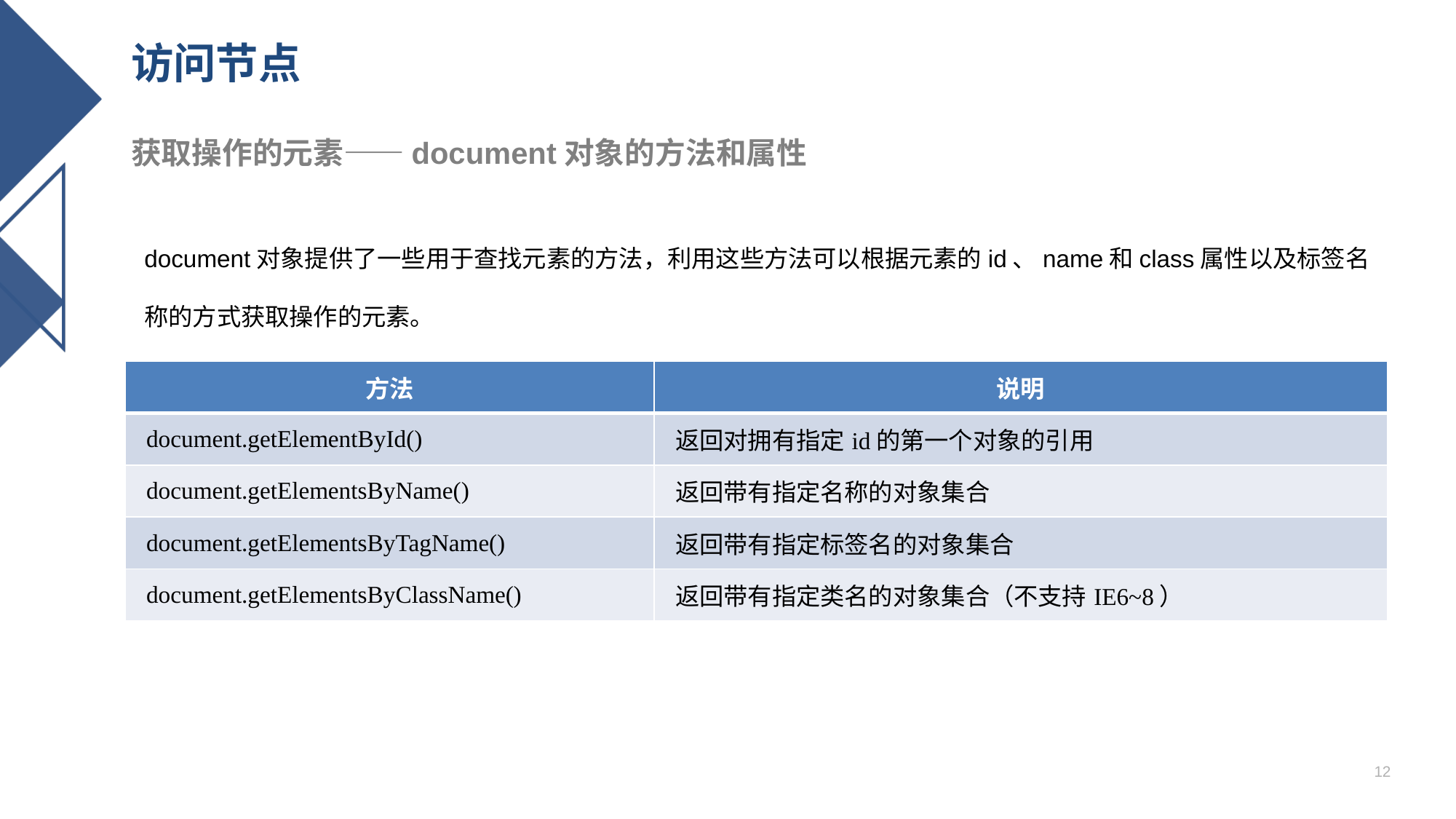

# 访问节点
获取操作的元素——document对象的方法和属性
document对象提供了一些用于查找元素的方法，利用这些方法可以根据元素的id、name和class属性以及标签名称的方式获取操作的元素。
| 方法 | 说明 |
| --- | --- |
| document.getElementById() | 返回对拥有指定id的第一个对象的引用 |
| document.getElementsByName() | 返回带有指定名称的对象集合 |
| document.getElementsByTagName() | 返回带有指定标签名的对象集合 |
| document.getElementsByClassName() | 返回带有指定类名的对象集合（不支持IE6~8） |
12